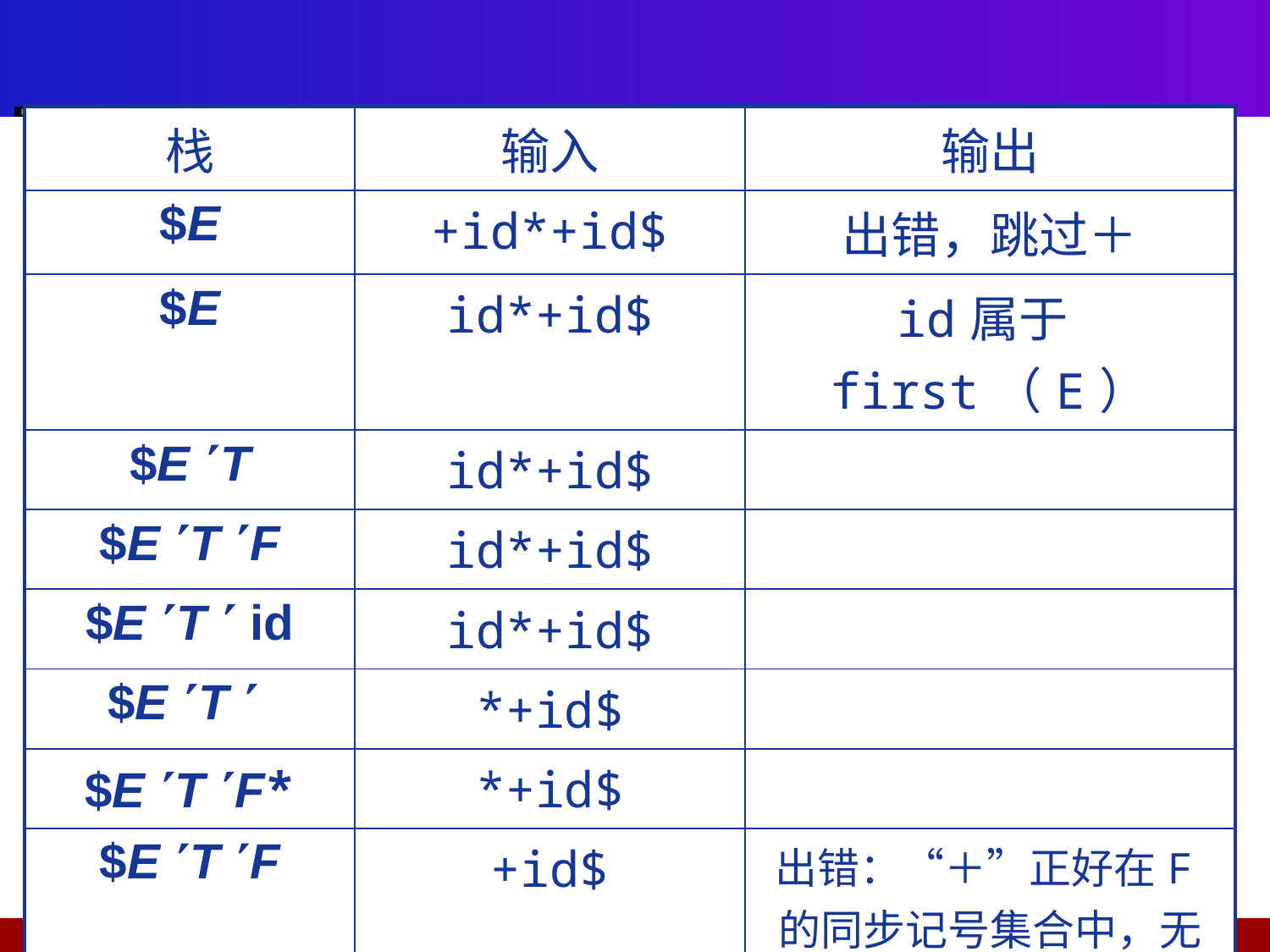

| 栈 | 输入 | 输出 |
| --- | --- | --- |
| $E | +id\*+id$ | 出错，跳过＋ |
| $E | id\*+id$ | id属于first（E） |
| $E ′T | id\*+id$ |  |
| $E ′T ′F | id\*+id$ |  |
| $E ′T ′ id | id\*+id$ |  |
| $E ′T ′ | \*+id$ |  |
| $E ′T ′F\* | \*+id$ |  |
| $E ′T ′F | +id$ | 出错：“＋”正好在F的同步记号集合中，无须跳过任何记号；F被弹出 |
| $E ′T ′ | +id$ |  |
18